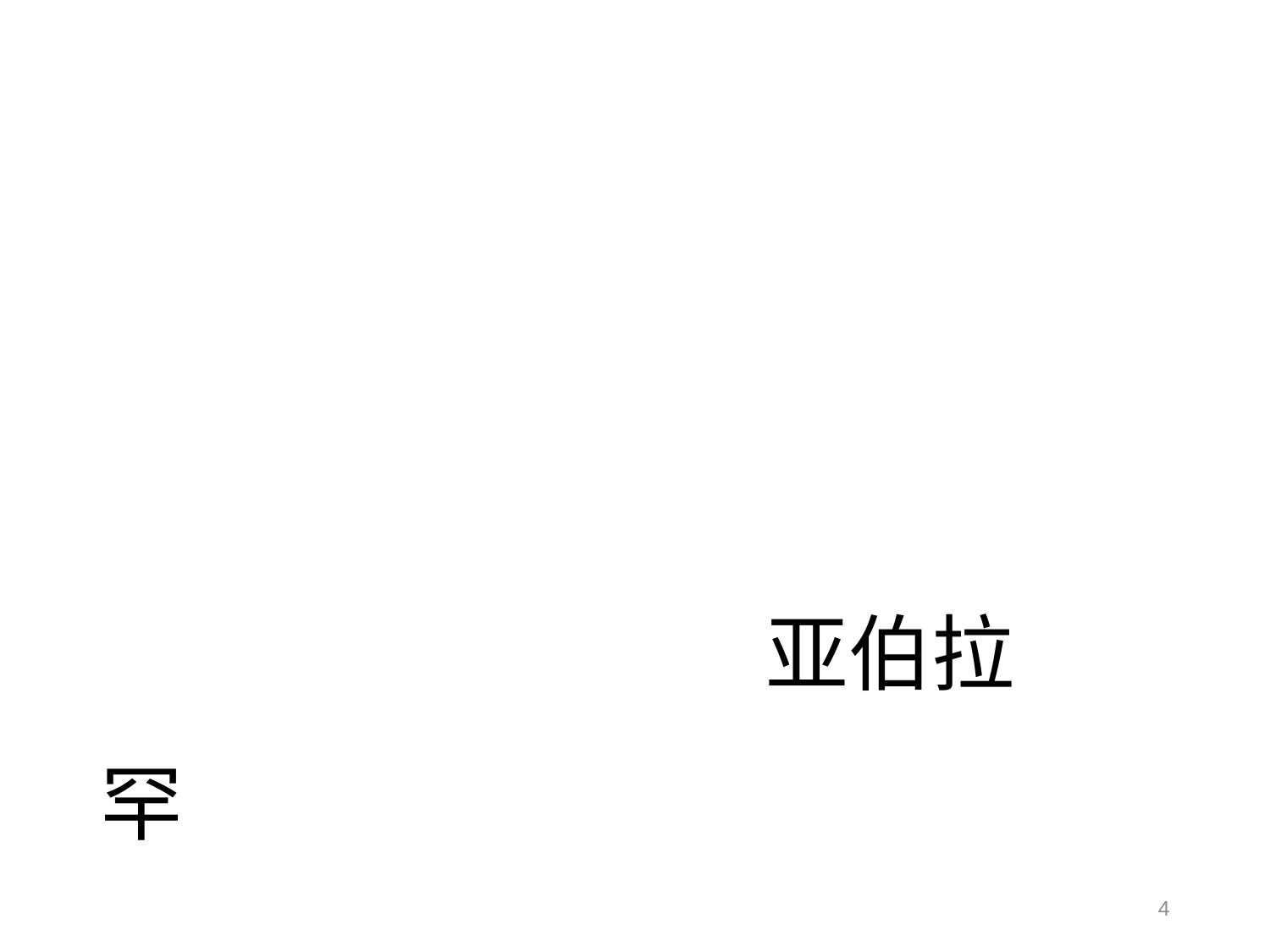

# 圣经背景：族长时代
远古时代（ 亚当夏娃）
    大洪水（挪亚）
	 巴别塔（闪族后裔）
	        族长时代（亚伯拉罕）
4